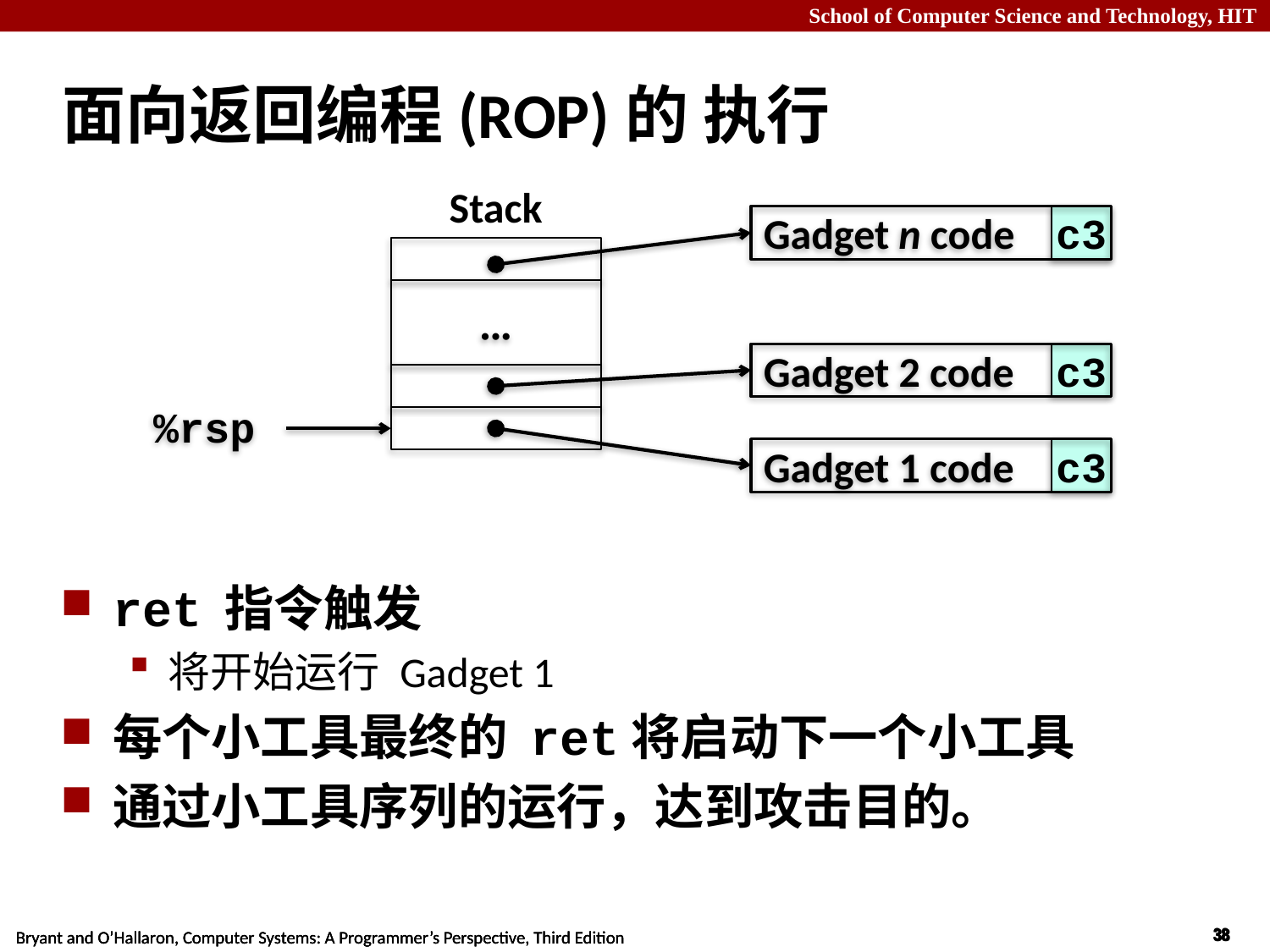

# 面向返回编程(ROP)的 执行
Stack
Gadget n code
c3

...
Gadget 2 code
c3

Gadget 1 code
c3
%rsp
ret 指令触发
将开始运行 Gadget 1
每个小工具最终的 ret将启动下一个小工具
通过小工具序列的运行，达到攻击目的。